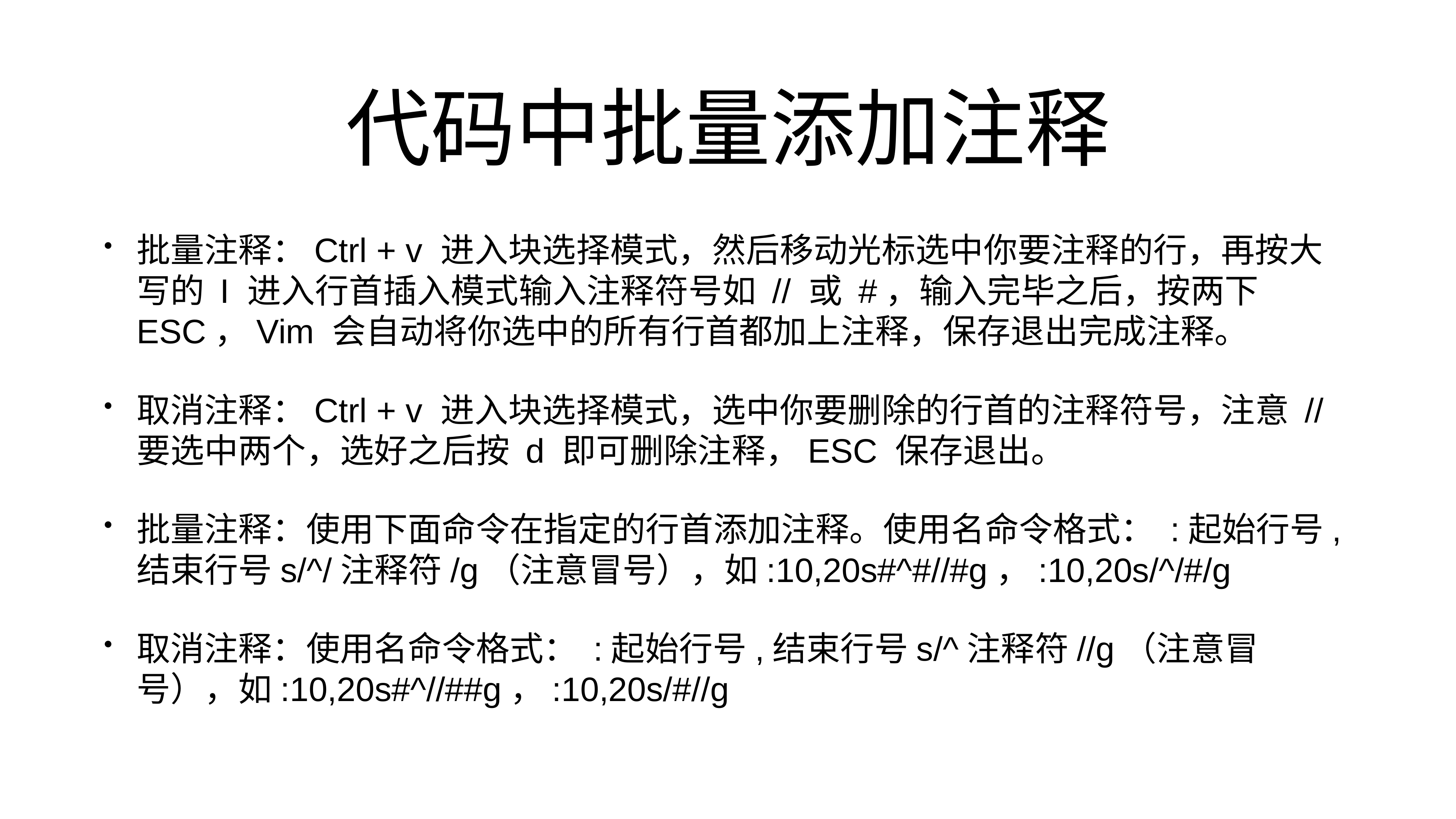

# 代码中批量添加注释
批量注释：Ctrl + v 进入块选择模式，然后移动光标选中你要注释的行，再按大写的 I 进入行首插入模式输入注释符号如 // 或 #，输入完毕之后，按两下 ESC，Vim 会自动将你选中的所有行首都加上注释，保存退出完成注释。
取消注释：Ctrl + v 进入块选择模式，选中你要删除的行首的注释符号，注意 // 要选中两个，选好之后按 d 即可删除注释，ESC 保存退出。
批量注释：使用下面命令在指定的行首添加注释。使用名命令格式： :起始行号,结束行号s/^/注释符/g（注意冒号），如:10,20s#^#//#g，:10,20s/^/#/g
取消注释：使用名命令格式： :起始行号,结束行号s/^注释符//g（注意冒号），如:10,20s#^//##g，:10,20s/#//g